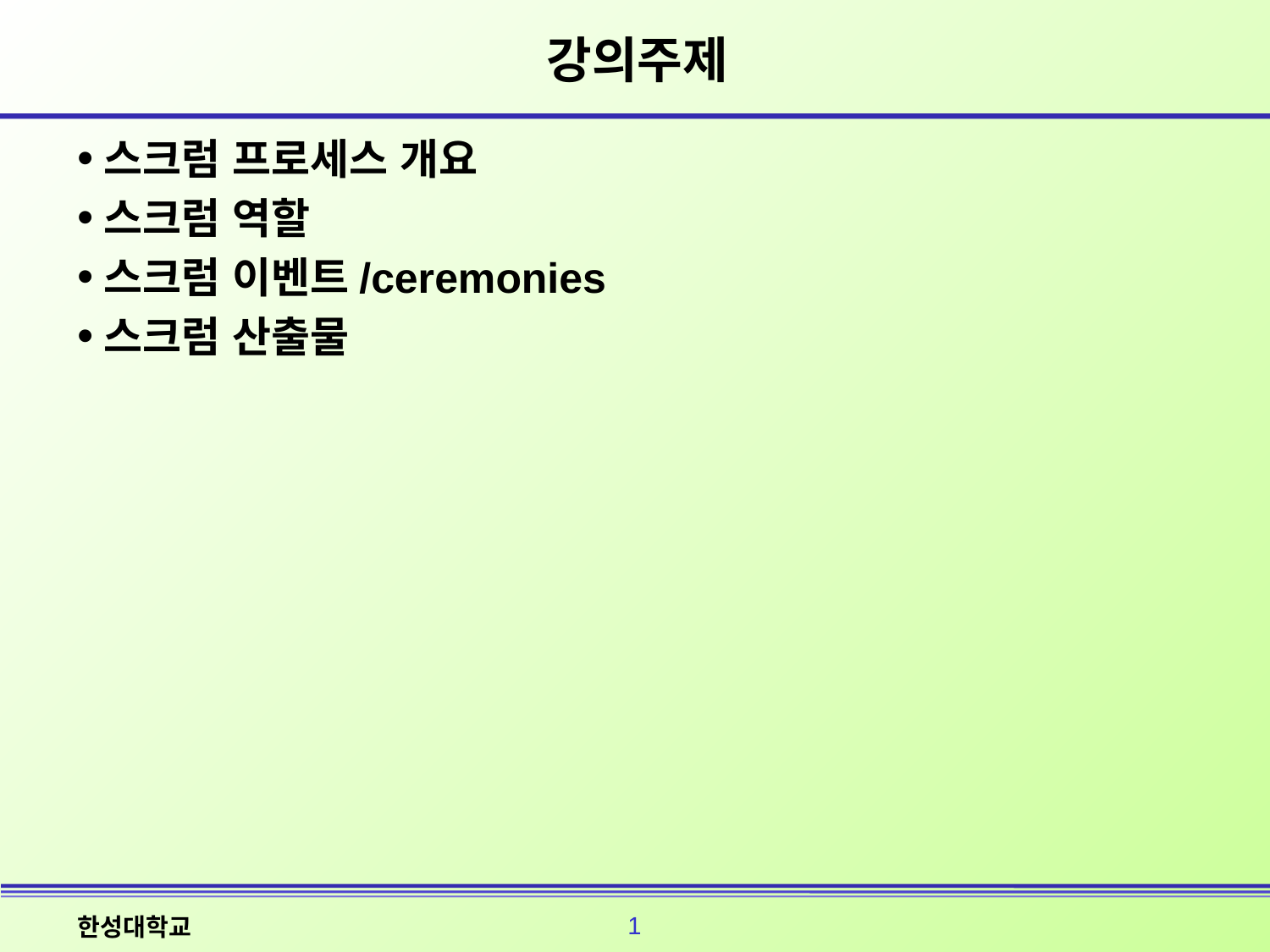

# 강의주제
스크럼 프로세스 개요
스크럼 역할
스크럼 이벤트/ceremonies
스크럼 산출물